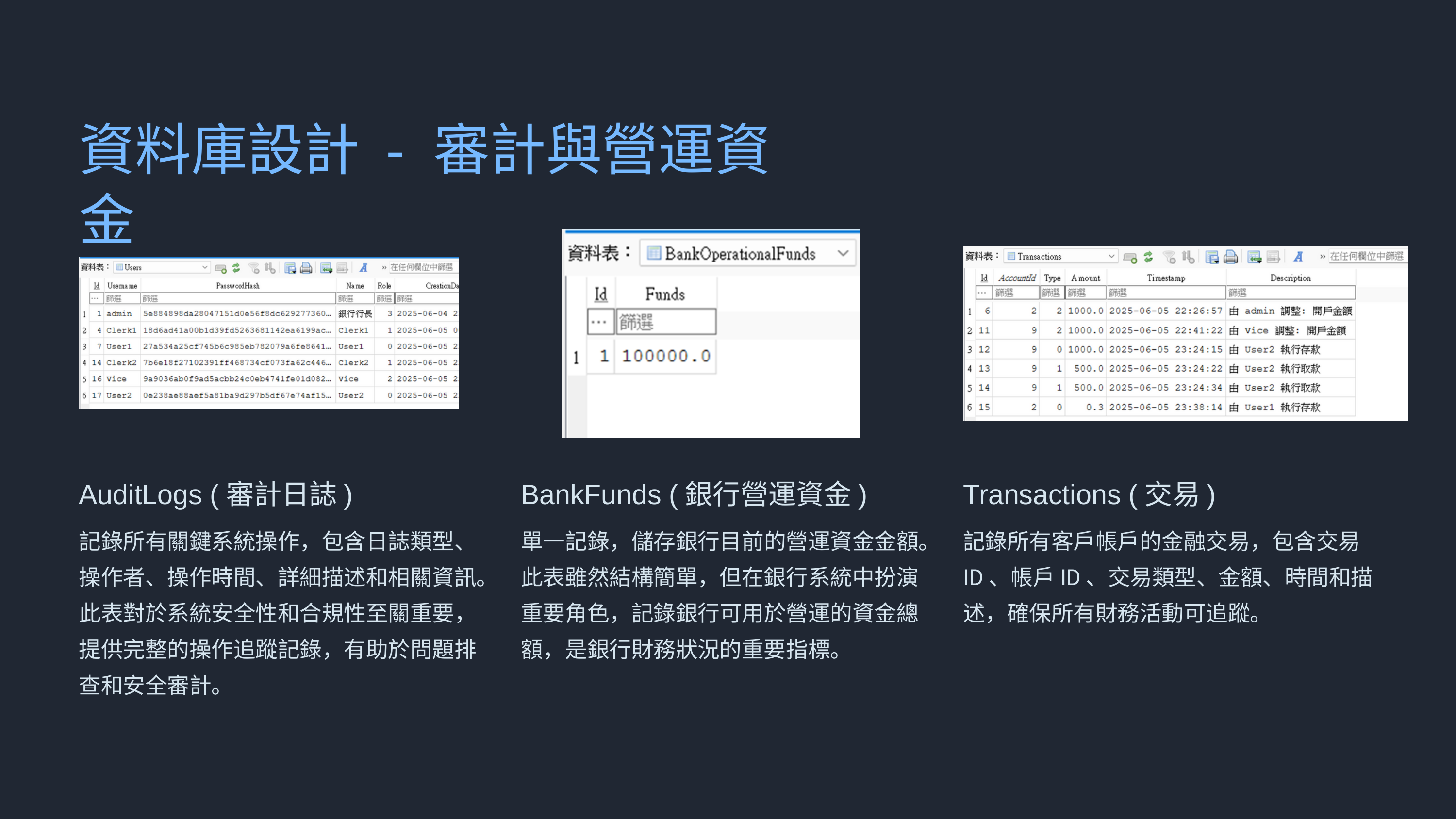

資料庫設計 - 審計與營運資金

AuditLogs (審計日誌)
BankFunds (銀行營運資金)
Transactions (交易)
記錄所有關鍵系統操作，包含日誌類型、操作者、操作時間、詳細描述和相關資訊。此表對於系統安全性和合規性至關重要，提供完整的操作追蹤記錄，有助於問題排查和安全審計。
單一記錄，儲存銀行目前的營運資金金額。此表雖然結構簡單，但在銀行系統中扮演重要角色，記錄銀行可用於營運的資金總額，是銀行財務狀況的重要指標。
記錄所有客戶帳戶的金融交易，包含交易ID、帳戶ID、交易類型、金額、時間和描述，確保所有財務活動可追蹤。